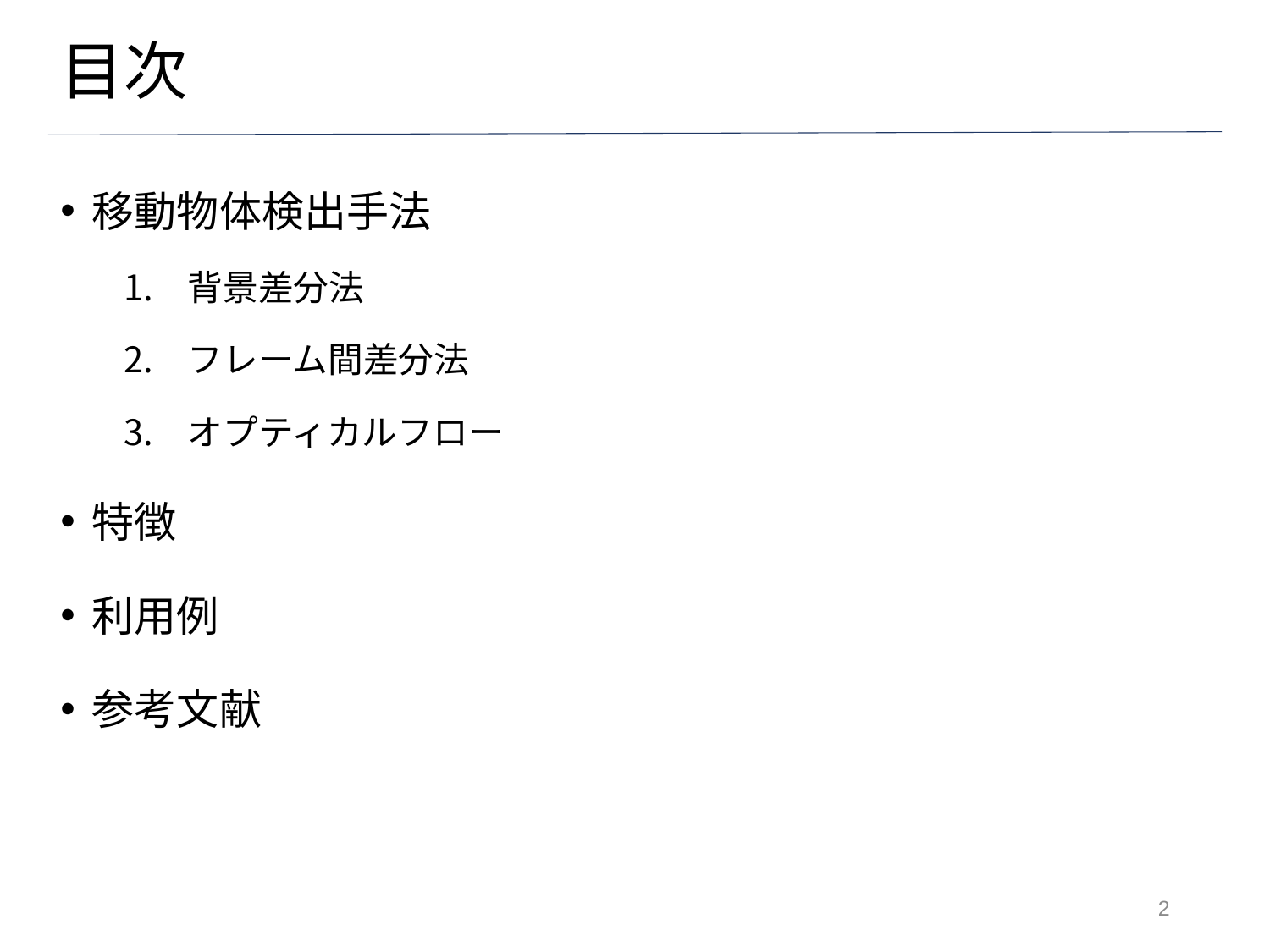

# 目次
移動物体検出手法
背景差分法
フレーム間差分法
オプティカルフロー
特徴
利用例
参考文献
2